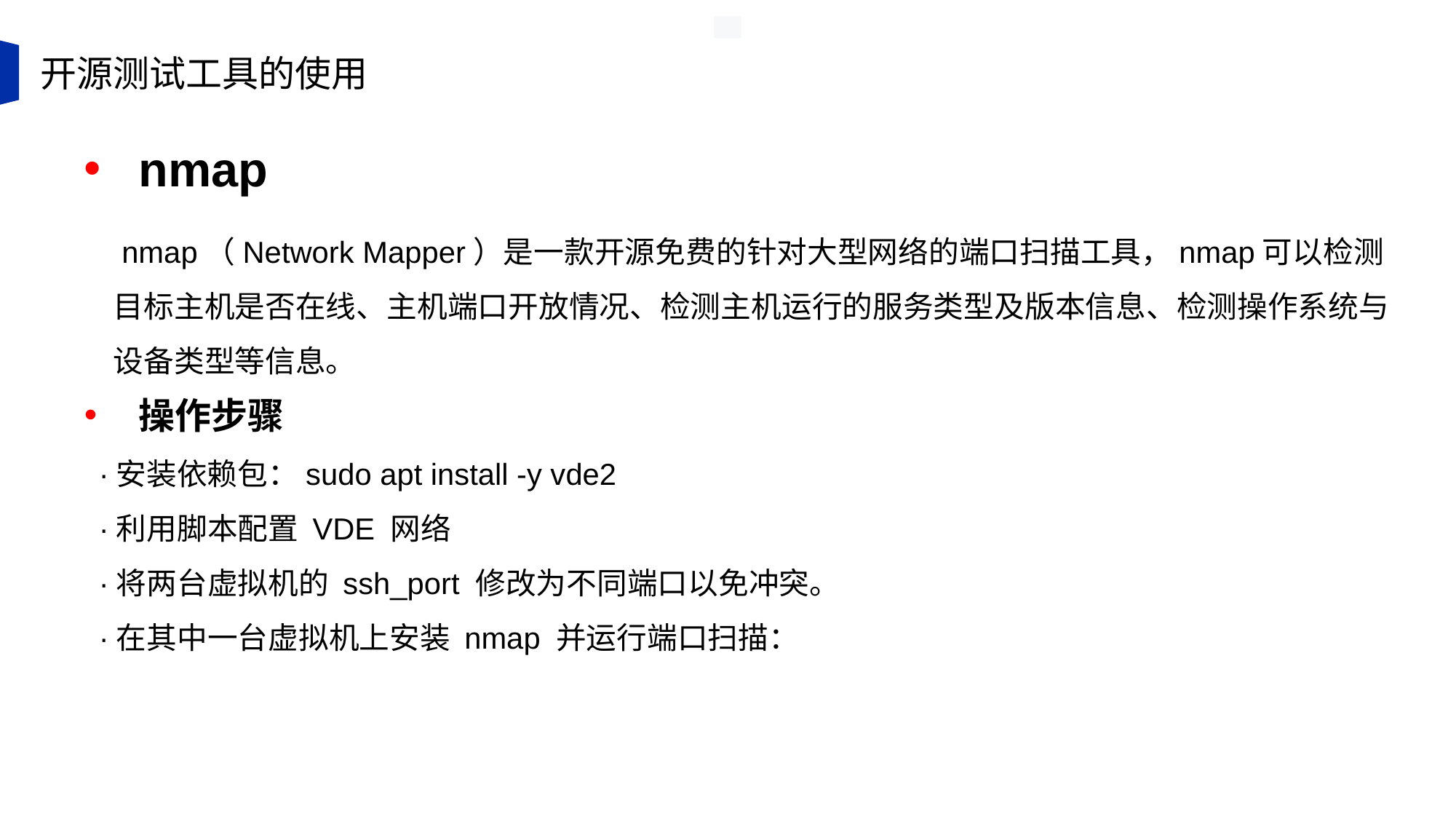

开源测试工具的使用

nmap
 nmap（Network Mapper）是一款开源免费的针对大型网络的端口扫描工具，nmap可以检测目标主机是否在线、主机端口开放情况、检测主机运行的服务类型及版本信息、检测操作系统与设备类型等信息。
操作步骤
·安装依赖包：sudo apt install -y vde2
·利用脚本配置 VDE 网络
·将两台虚拟机的 ssh_port 修改为不同端口以免冲突。
·在其中一台虚拟机上安装 nmap 并运行端口扫描：